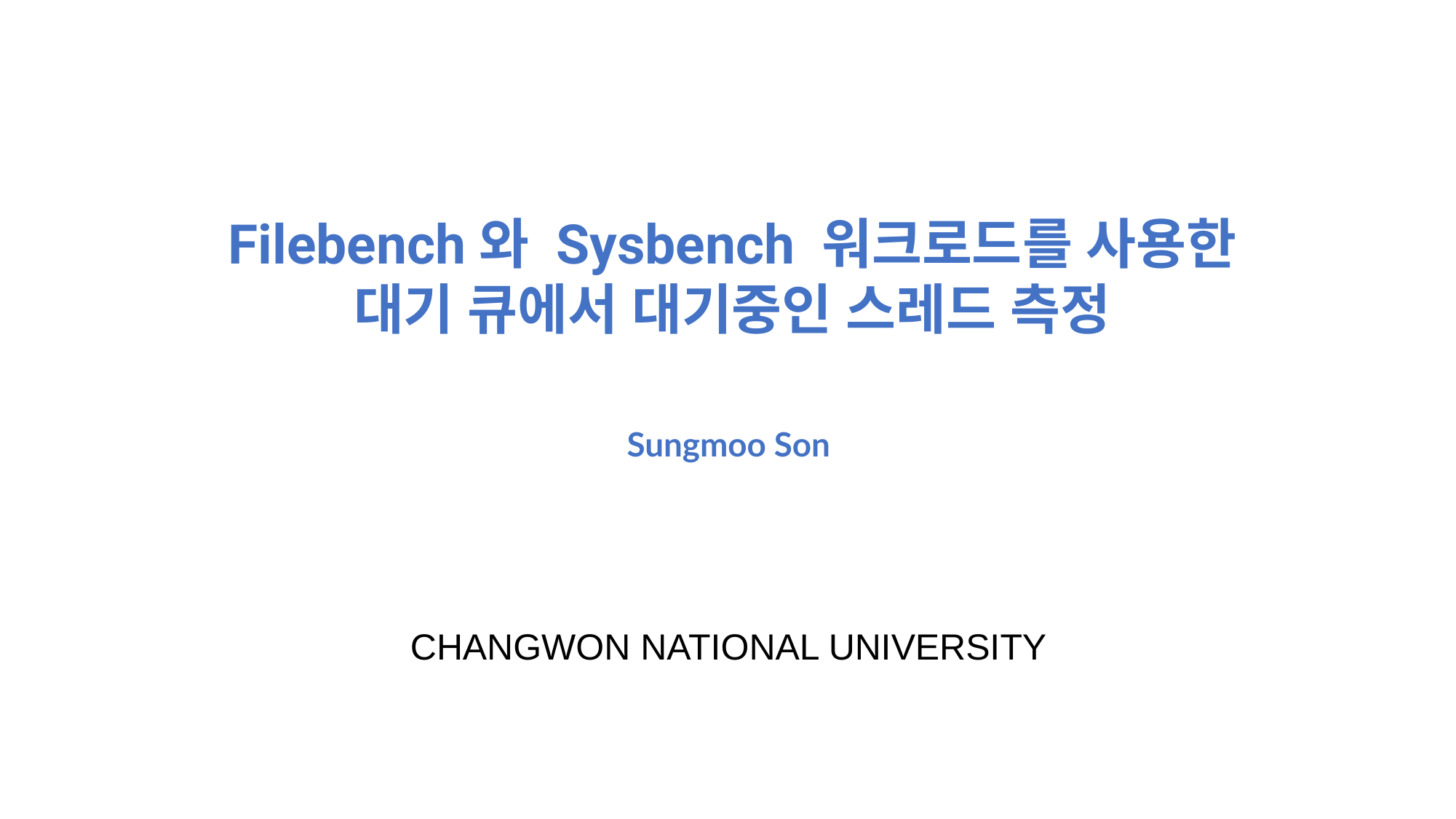

Filebench와 Sysbench 워크로드를 사용한 대기 큐에서 대기중인 스레드 측정
Sungmoo Son
CHANGWON NATIONAL UNIVERSITY